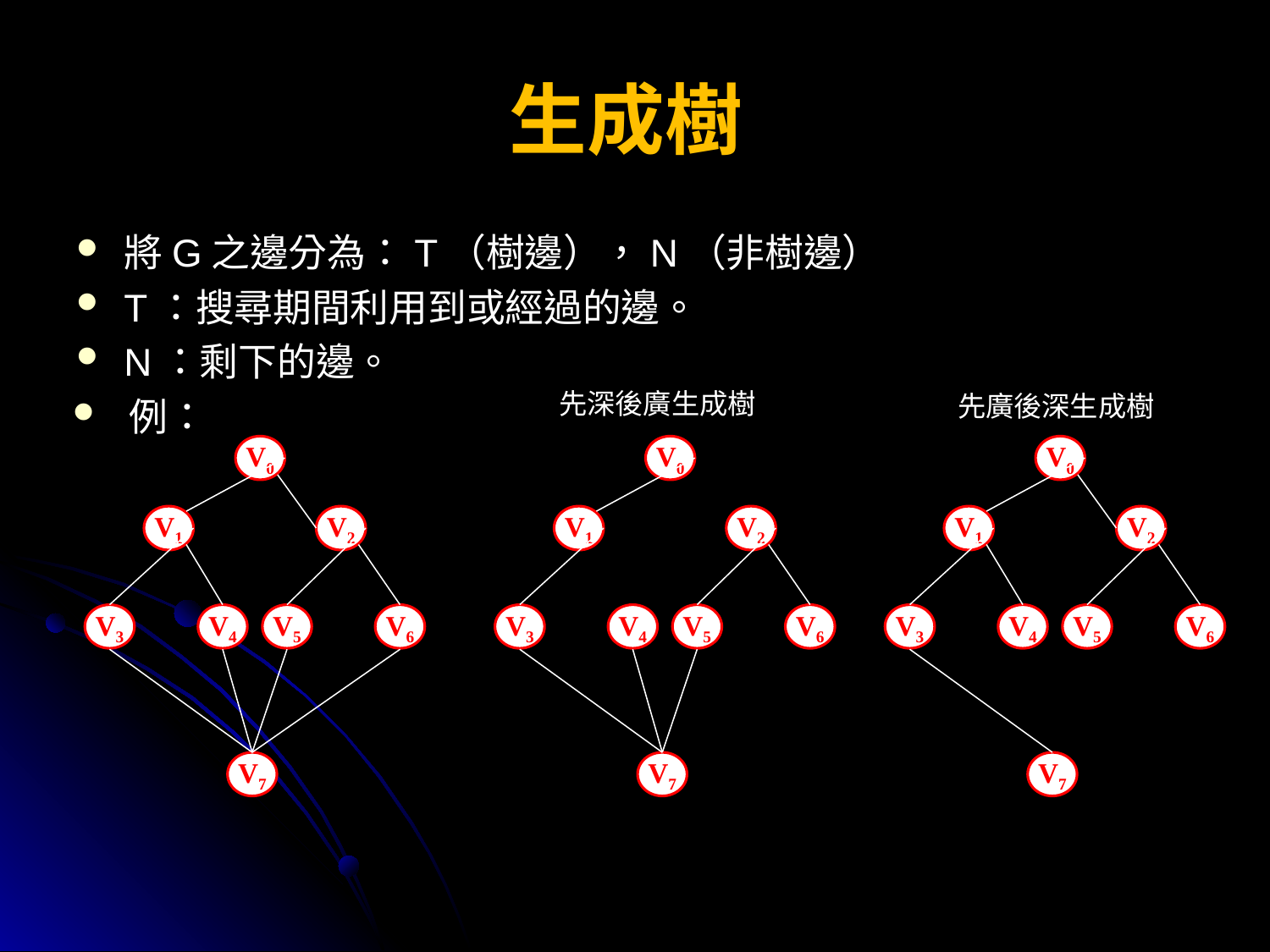

# 生成樹
將G之邊分為：T（樹邊），N（非樹邊）
T：搜尋期間利用到或經過的邊。
N：剩下的邊。
先深後廣生成樹
先廣後深生成樹
  例：
V0
V1
V2
V3
V4
V5
V6
V7
V0
V1
V2
V3
V4
V5
V6
V7
V0
V1
V2
V3
V4
V5
V6
V7